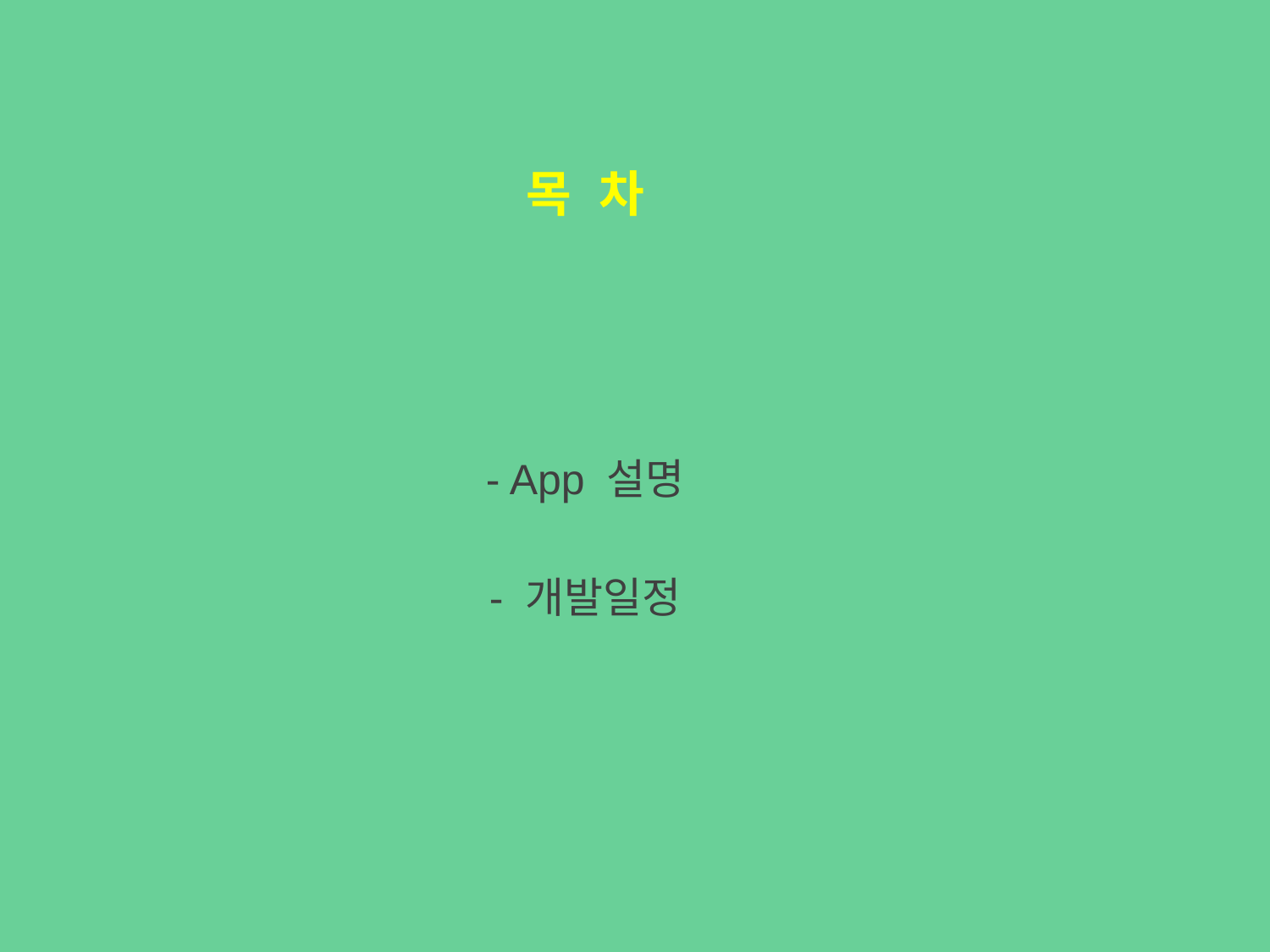

# 목  차
- App 설명

- 개발일정